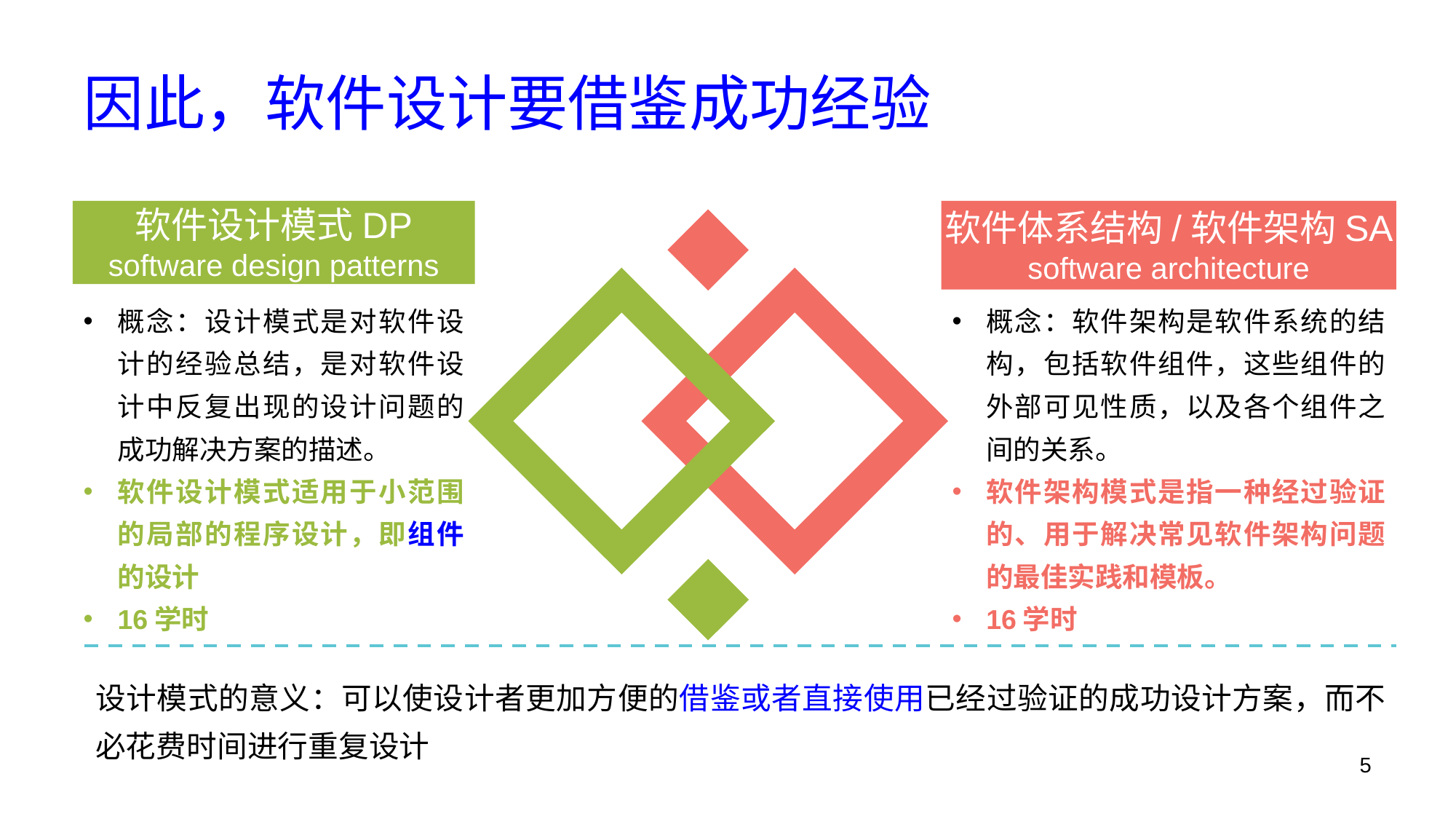

# 因此，软件设计要借鉴成功经验
软件设计模式DP
software design patterns
软件体系结构/软件架构SA
software architecture

概念：设计模式是对软件设计的经验总结，是对软件设计中反复出现的设计问题的成功解决方案的描述。
软件设计模式适用于小范围的局部的程序设计，即组件的设计
16学时
概念：软件架构是软件系统的结构，包括软件组件，这些组件的外部可见性质，以及各个组件之间的关系。
软件架构模式是指一种经过验证的、用于解决常见软件架构问题的最佳实践和模板。
16学时
设计模式的意义：可以使设计者更加方便的借鉴或者直接使用已经过验证的成功设计方案，而不必花费时间进行重复设计
5